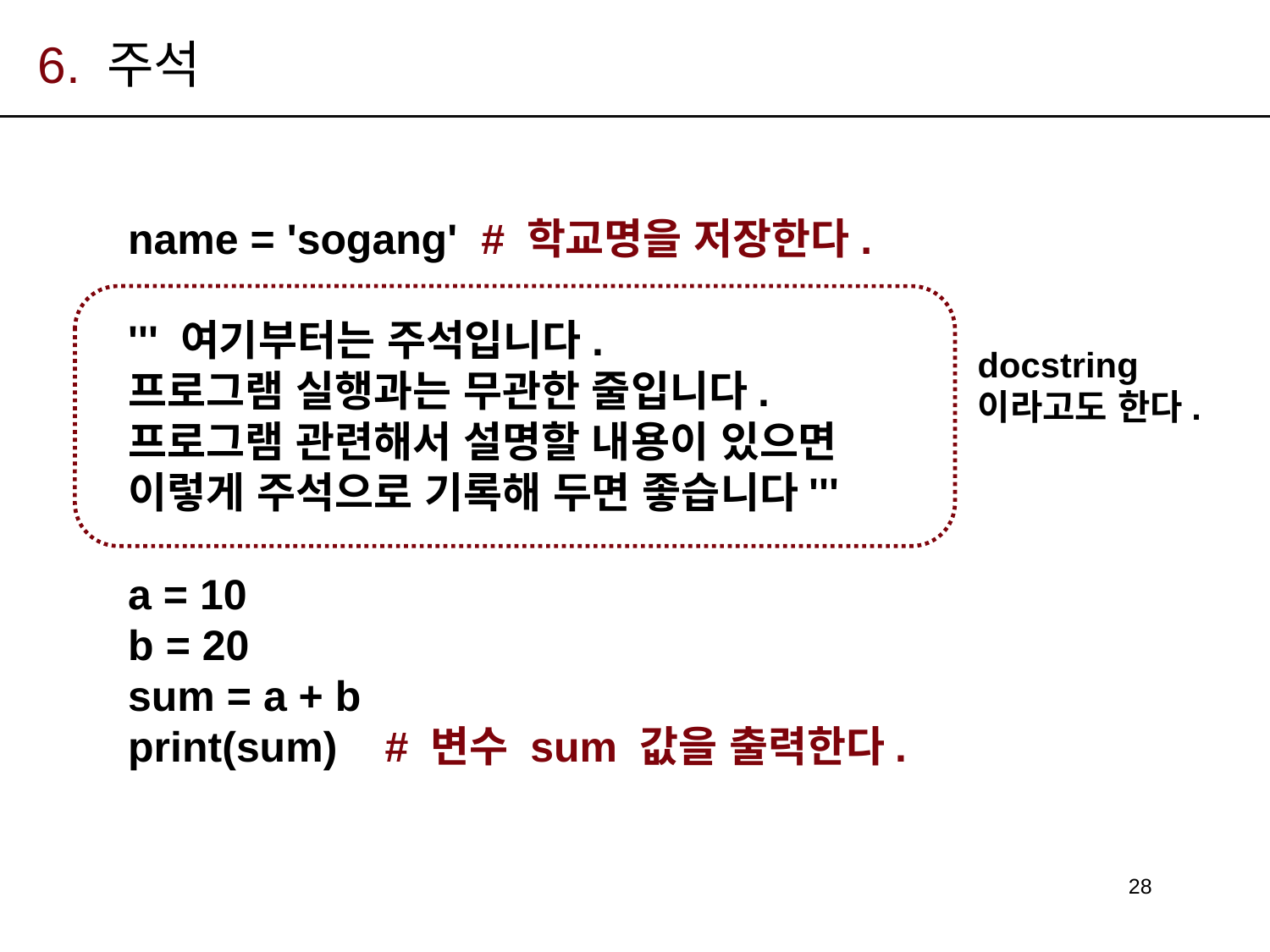

# 6. 주석
name = 'sogang'  # 학교명을 저장한다.

''' 여기부터는 주석입니다.
프로그램 실행과는 무관한 줄입니다.
프로그램 관련해서 설명할 내용이 있으면
이렇게 주석으로 기록해 두면 좋습니다'''

a = 10
b = 20
sum = a + b
print(sum)    # 변수 sum 값을 출력한다.

docstring 이라고도 한다.
28